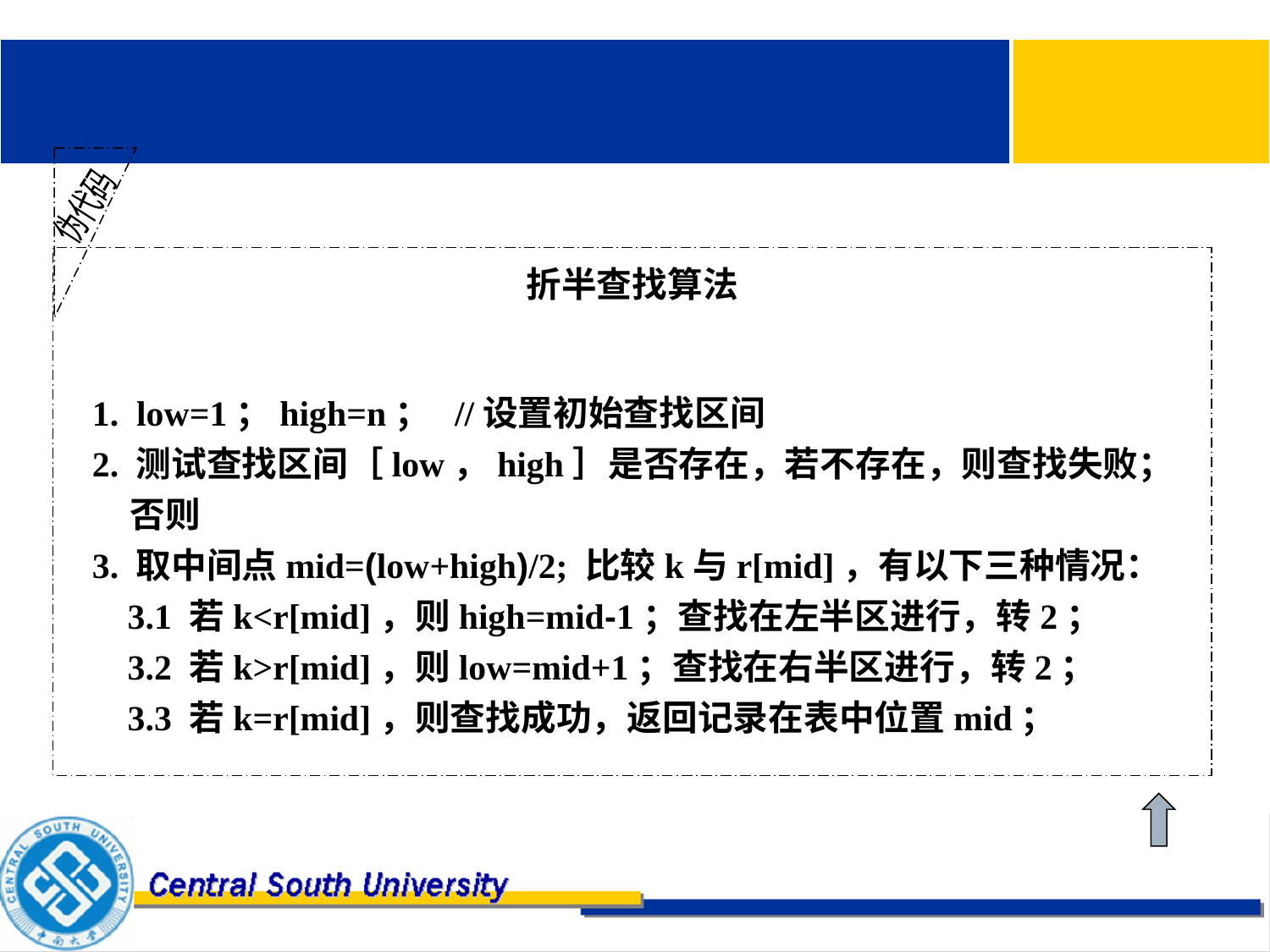

伪代码
折半查找算法

   1.  low=1；high=n；  //设置初始查找区间
   2. 测试查找区间［low，high］是否存在，若不存在，则查找失败；
       否则
   3. 取中间点mid=(low+high)/2; 比较k与r[mid]，有以下三种情况：
       3.1 若k<r[mid]，则high=mid-1；查找在左半区进行，转2；
       3.2 若k>r[mid]，则low=mid+1；查找在右半区进行，转2；
       3.3 若k=r[mid]，则查找成功，返回记录在表中位置mid；